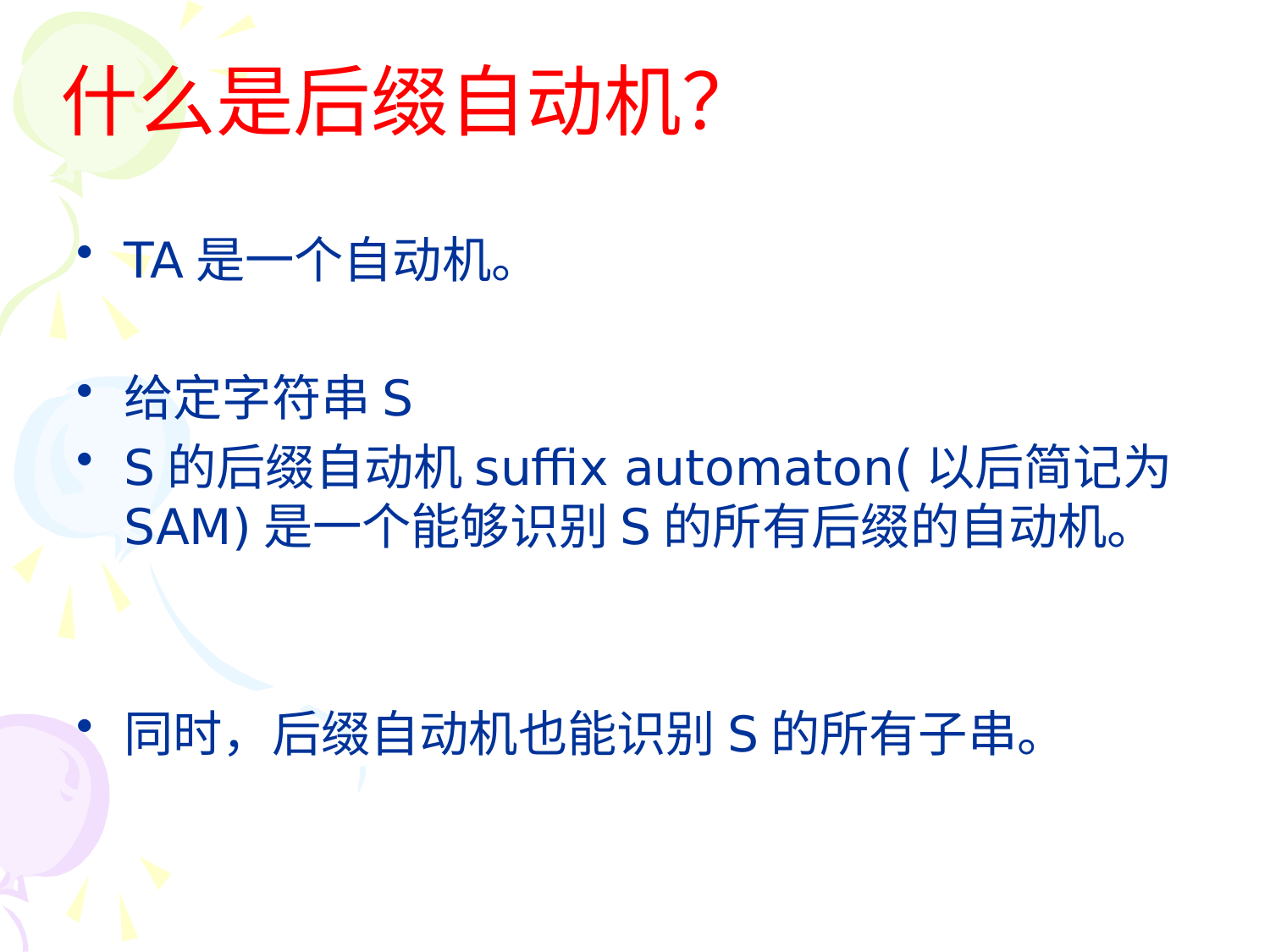

什么是后缀自动机？
TA是一个自动机。

给定字符串S
S的后缀自动机suffix automaton(以后简记为SAM)是一个能够识别S的所有后缀的自动机。

同时，后缀自动机也能识别S的所有子串。